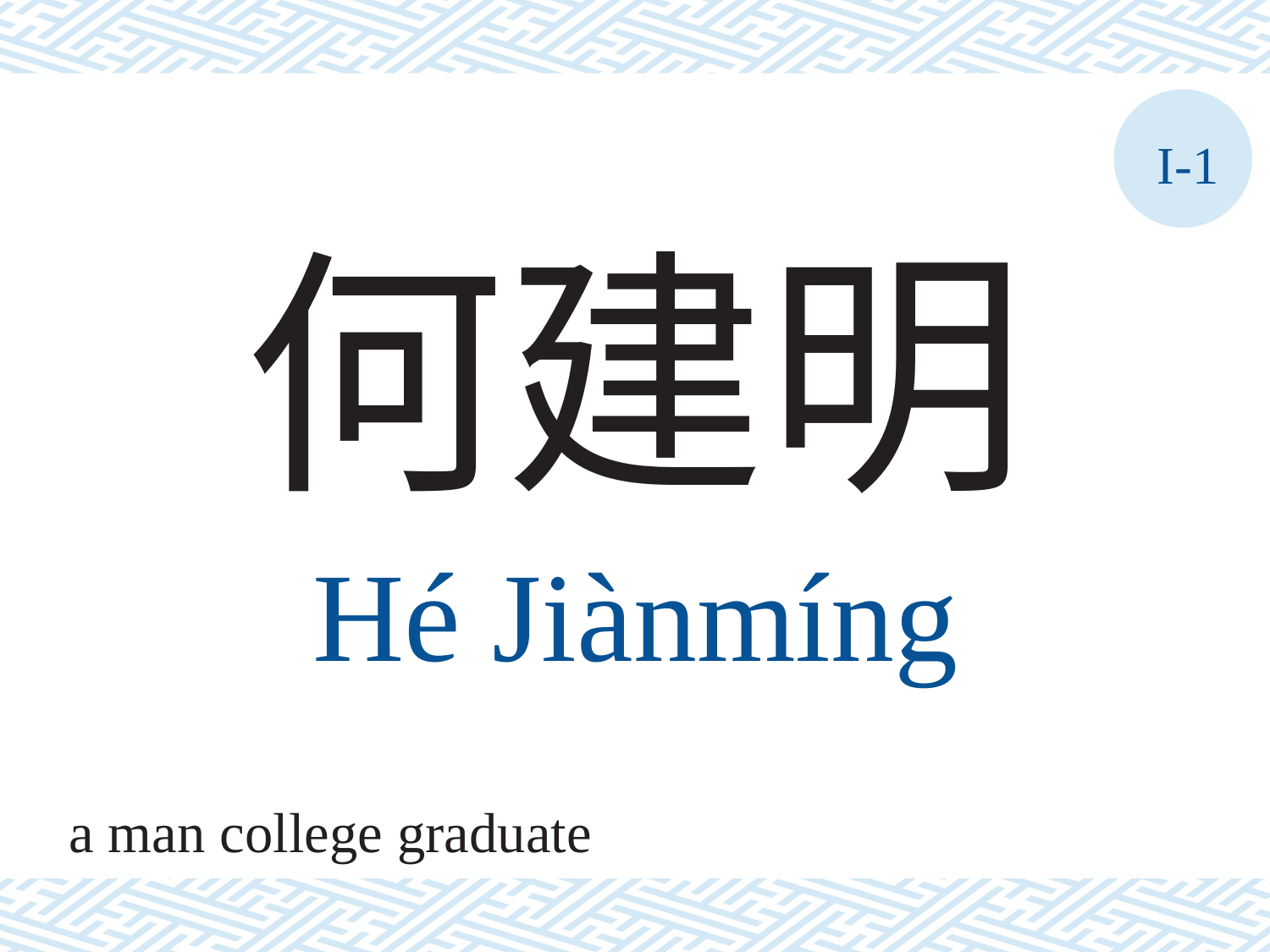

I-1
何建明
Hé	Jiànmíng
a man college graduate